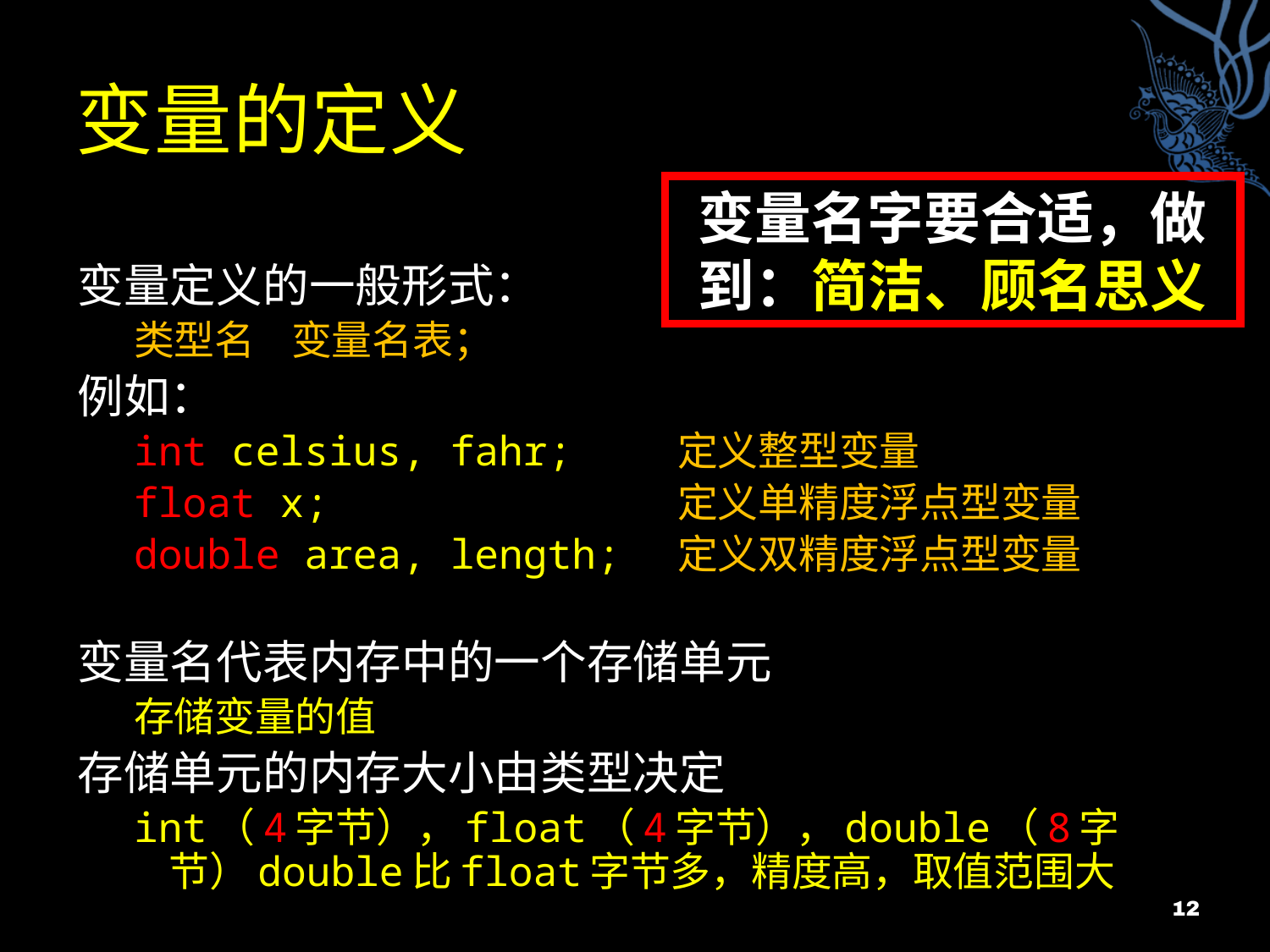

# 变量的定义
变量名字要合适，做到：简洁、顾名思义
变量定义的一般形式：
类型名    变量名表；
例如：
int celsius, fahr;    定义整型变量
float x;              定义单精度浮点型变量
double area, length;  定义双精度浮点型变量

变量名代表内存中的一个存储单元
存储变量的值
存储单元的内存大小由类型决定
int（4字节），float（4字节），double（8字节）double比float字节多，精度高，取值范围大

12